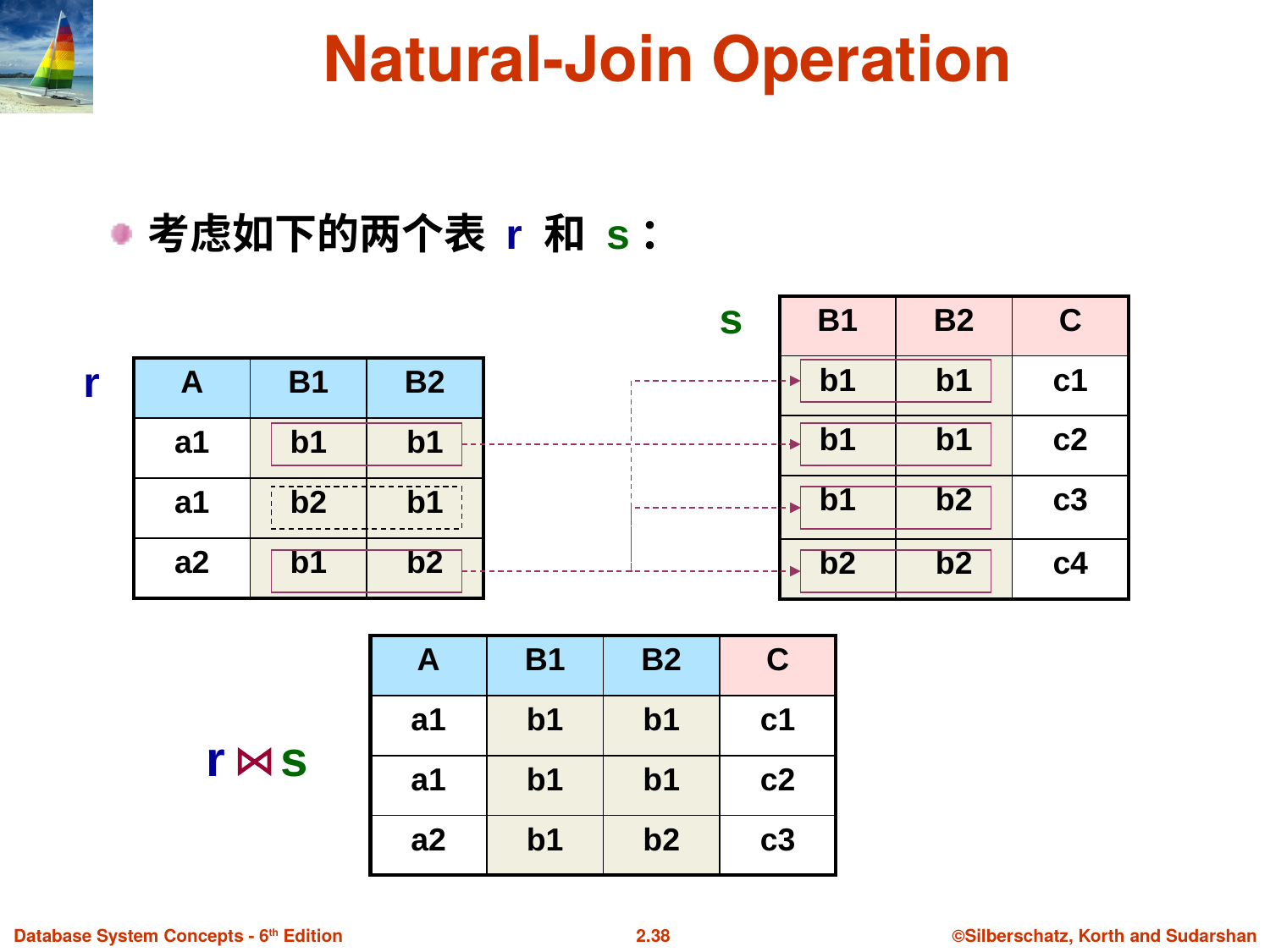

# Natural-Join Operation
考虑如下的两个表 r 和 s：
s
| B1 | B2 | C |
| --- | --- | --- |
| b1 | b1 | c1 |
| b1 | b1 | c2 |
| b1 | b2 | c3 |
| b2 | b2 | c4 |
r
| A | B1 | B2 |
| --- | --- | --- |
| a1 | b1 | b1 |
| a1 | b2 | b1 |
| a2 | b1 | b2 |

| A | B1 | B2 | C |
| --- | --- | --- | --- |
| a1 | b1 | b1 | c1 |
| a1 | b1 | b1 | c2 |
| a2 | b1 | b2 | c3 |
r    s